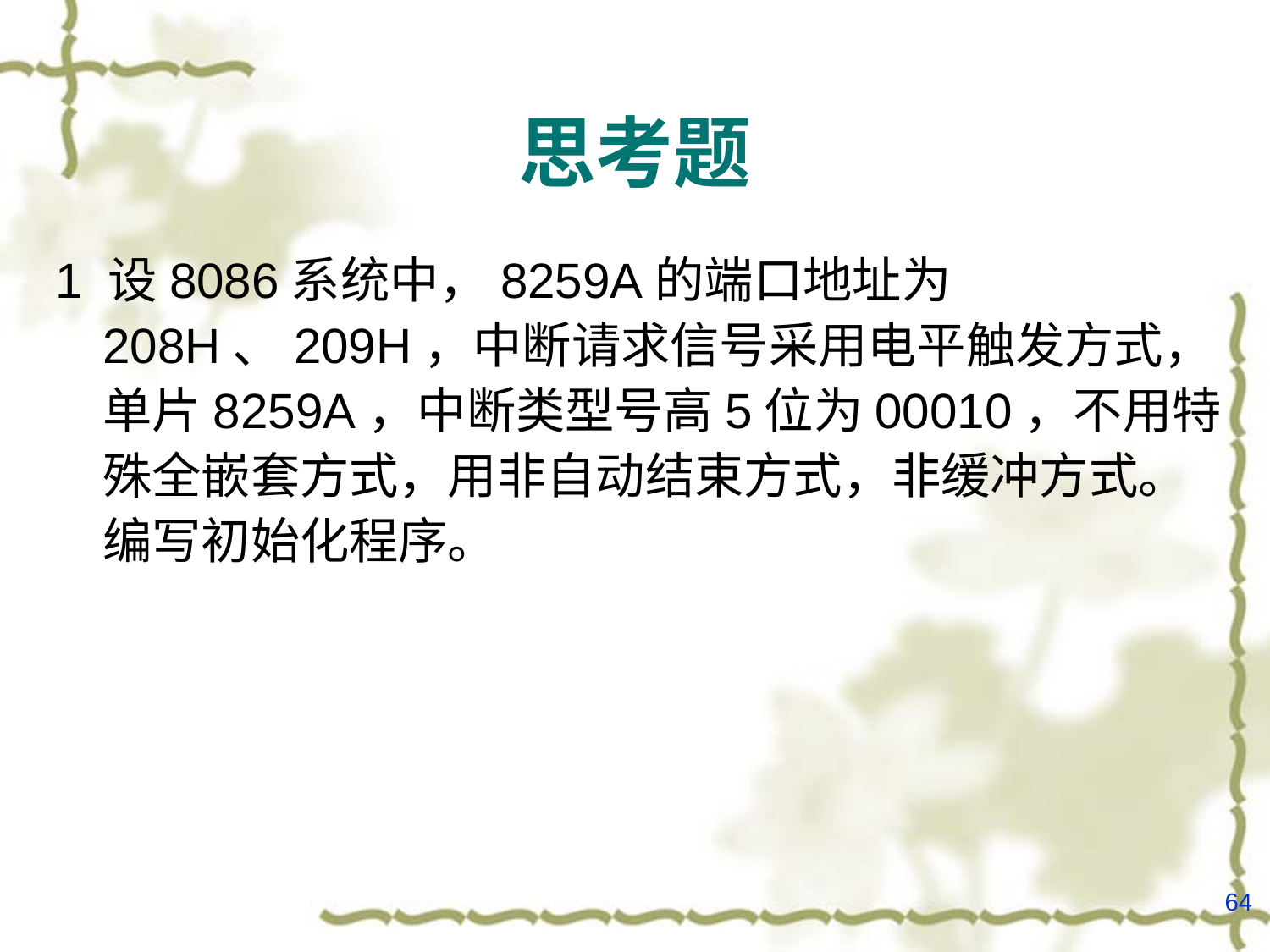

# 思考题
1 设8086系统中，8259A的端口地址为208H、209H，中断请求信号采用电平触发方式，单片8259A，中断类型号高5位为00010，不用特殊全嵌套方式，用非自动结束方式，非缓冲方式。编写初始化程序。
64